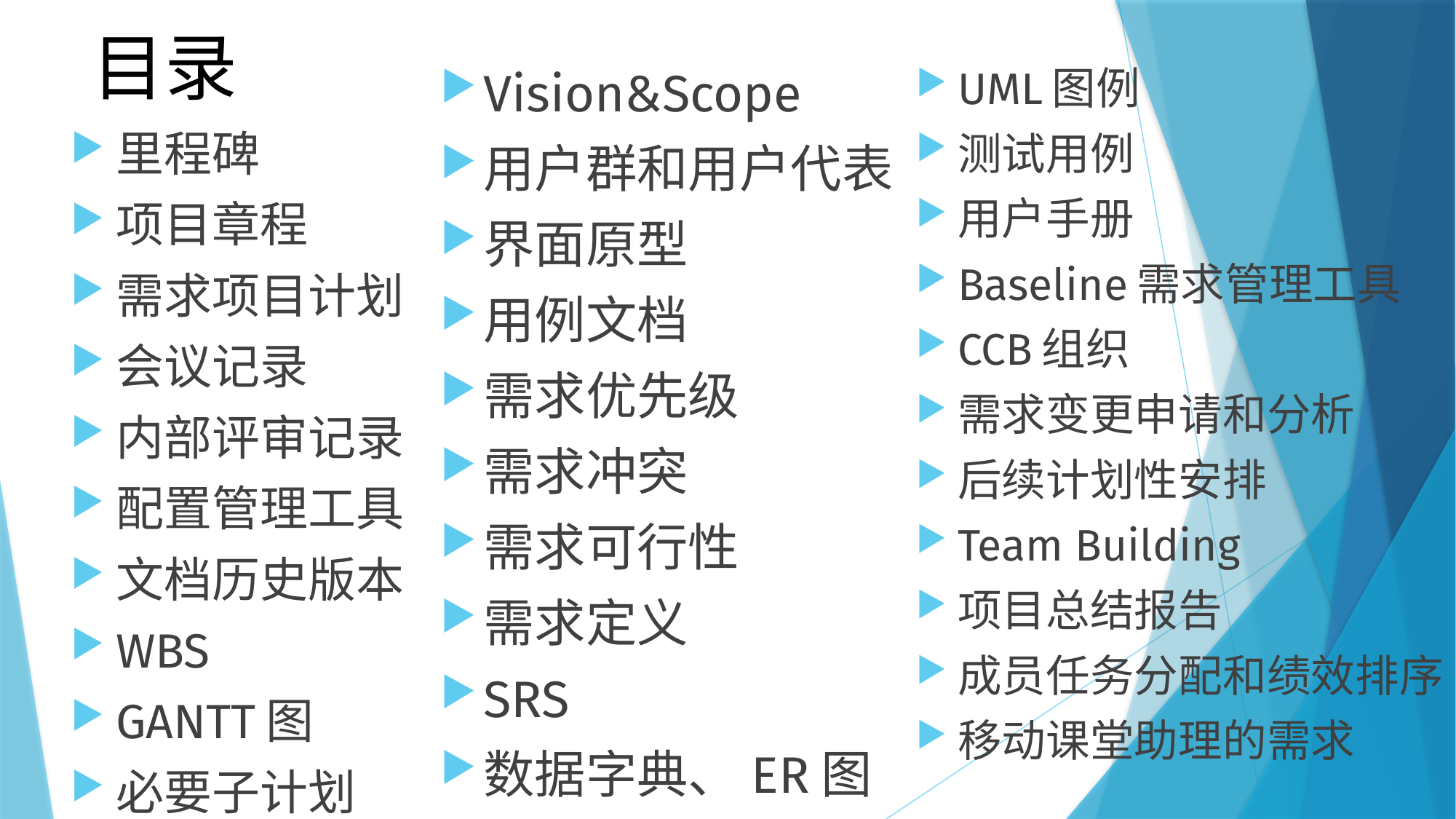

# 目录
Vision&Scope
用户群和用户代表
界面原型
用例文档
需求优先级
需求冲突
需求可行性
需求定义
SRS
数据字典、ER图

UML图例
测试用例
用户手册
Baseline需求管理工具
CCB组织
需求变更申请和分析
后续计划性安排
Team Building
项目总结报告
成员任务分配和绩效排序
移动课堂助理的需求

里程碑
项目章程
需求项目计划
会议记录
内部评审记录
配置管理工具
文档历史版本
WBS
GANTT图
必要子计划